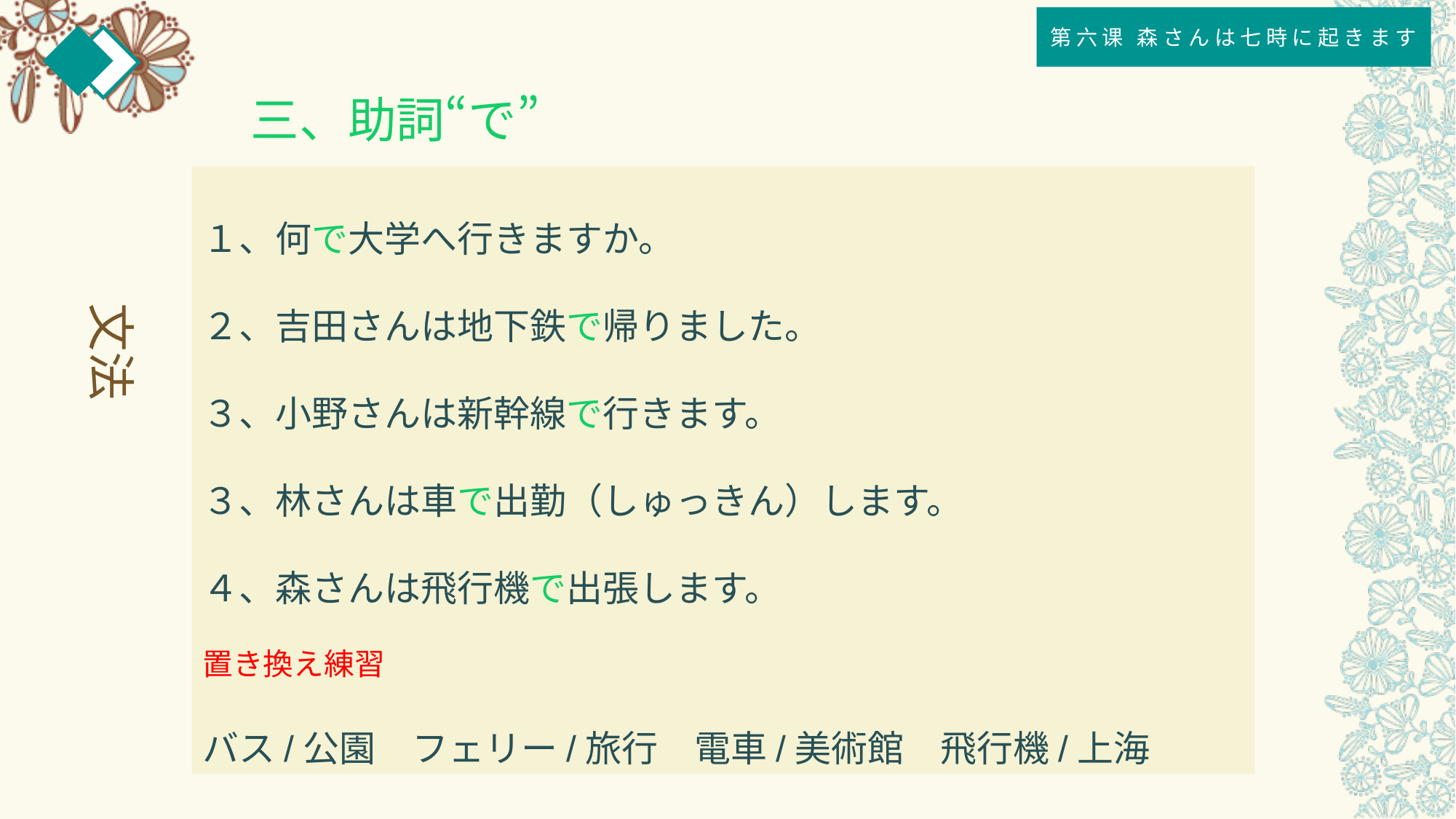

第六课 森さんは七時に起きます

三、助詞“で”
１、何で大学へ行きますか。
２、吉田さんは地下鉄で帰りました。
３、小野さんは新幹線で行きます。
３、林さんは車で出勤（しゅっきん）します。
４、森さんは飛行機で出張します。
置き換え練習
バス/公園　フェリー/旅行　電車/美術館　飛行機/上海
文法